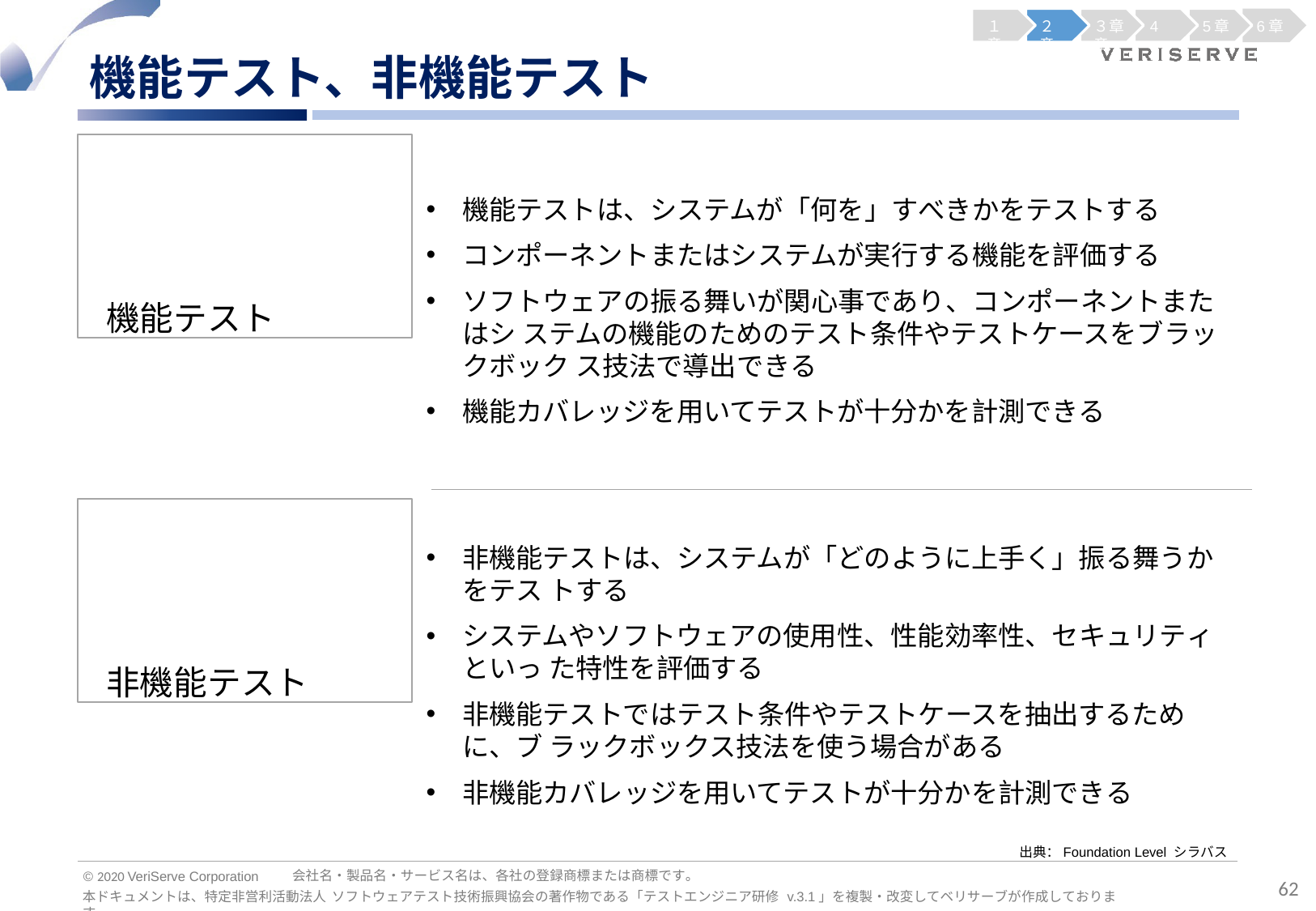

１章
２章
３章	4章
5章
6章
機能テスト、非機能テスト

機能テスト
機能テストは、システムが「何を」すべきかをテストする
コンポーネントまたはシステムが実行する機能を評価する
ソフトウェアの振る舞いが関心事であり、コンポーネントまたはシ ステムの機能のためのテスト条件やテストケースをブラックボック ス技法で導出できる
機能カバレッジを用いてテストが十分かを計測できる

非機能テスト
非機能テストは、システムが「どのように上手く」振る舞うかをテス トする
システムやソフトウェアの使用性、性能効率性、セキュリティといっ た特性を評価する
非機能テストではテスト条件やテストケースを抽出するために、ブ ラックボックス技法を使う場合がある
非機能カバレッジを用いてテストが十分かを計測できる
出典：Foundation Level シラバス
会社名・製品名・サービス名は、各社の登録商標または商標です。
© 2020 VeriServe Corporation
62
本ドキュメントは、特定非営利活動法人 ソフトウェアテスト技術振興協会の著作物である「テストエンジニア研修 v.3.1」を複製・改変してベリサーブが作成しております。